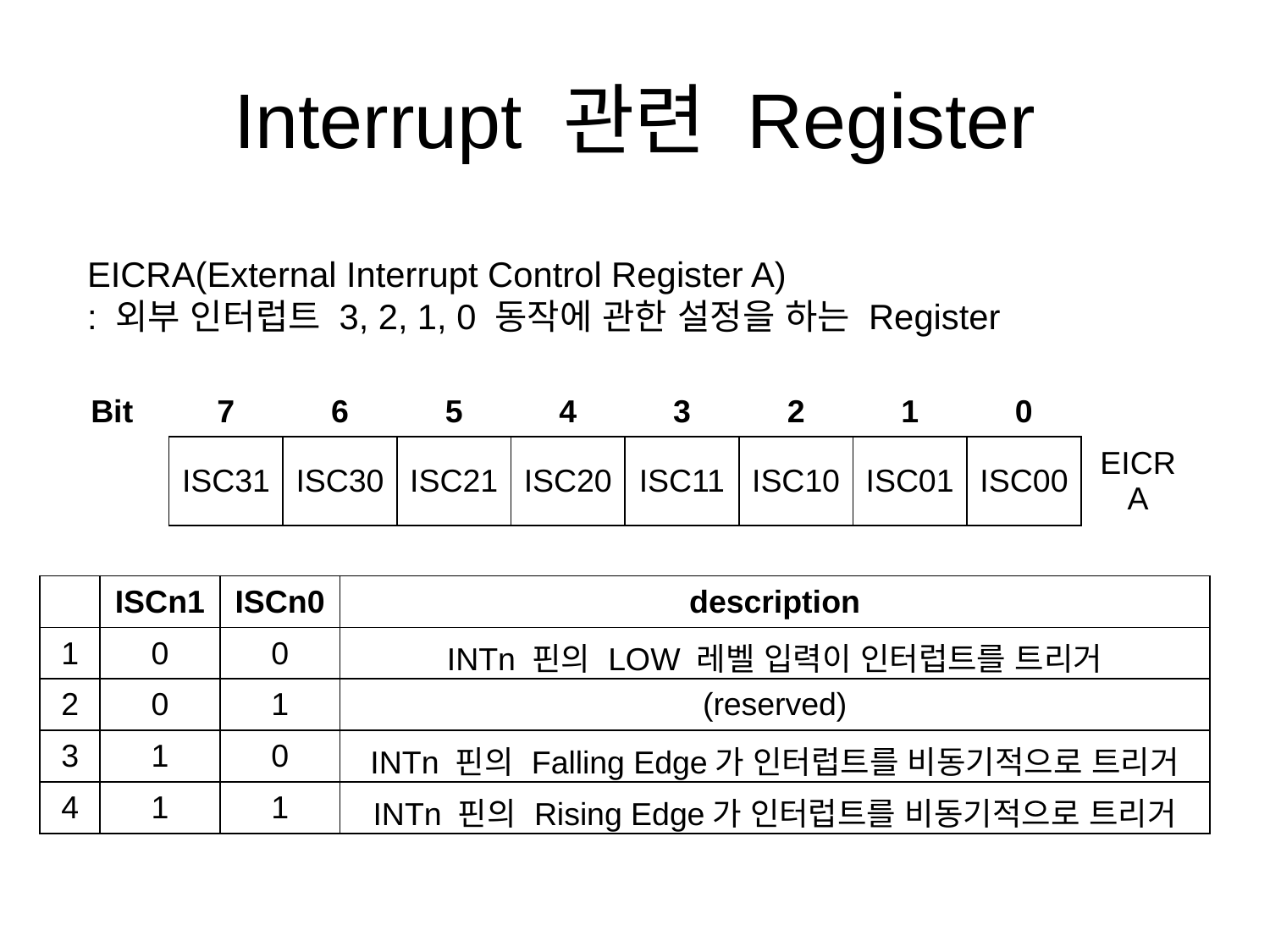

# Interrupt 관련 Register
EICRA(External Interrupt Control Register A)
: 외부 인터럽트 3, 2, 1, 0 동작에 관한 설정을 하는 Register
| Bit | 7 | 6 | 5 | 4 | 3 | 2 | 1 | 0 |  |
| --- | --- | --- | --- | --- | --- | --- | --- | --- | --- |
|  | ISC31 | ISC30 | ISC21 | ISC20 | ISC11 | ISC10 | ISC01 | ISC00 | EICRA |
|  | ISCn1 | ISCn0 | description |
| --- | --- | --- | --- |
| 1 | 0 | 0 | INTn 핀의 LOW 레벨 입력이 인터럽트를 트리거 |
| 2 | 0 | 1 | (reserved) |
| 3 | 1 | 0 | INTn 핀의 Falling Edge가 인터럽트를 비동기적으로 트리거 |
| 4 | 1 | 1 | INTn 핀의 Rising Edge가 인터럽트를 비동기적으로 트리거 |